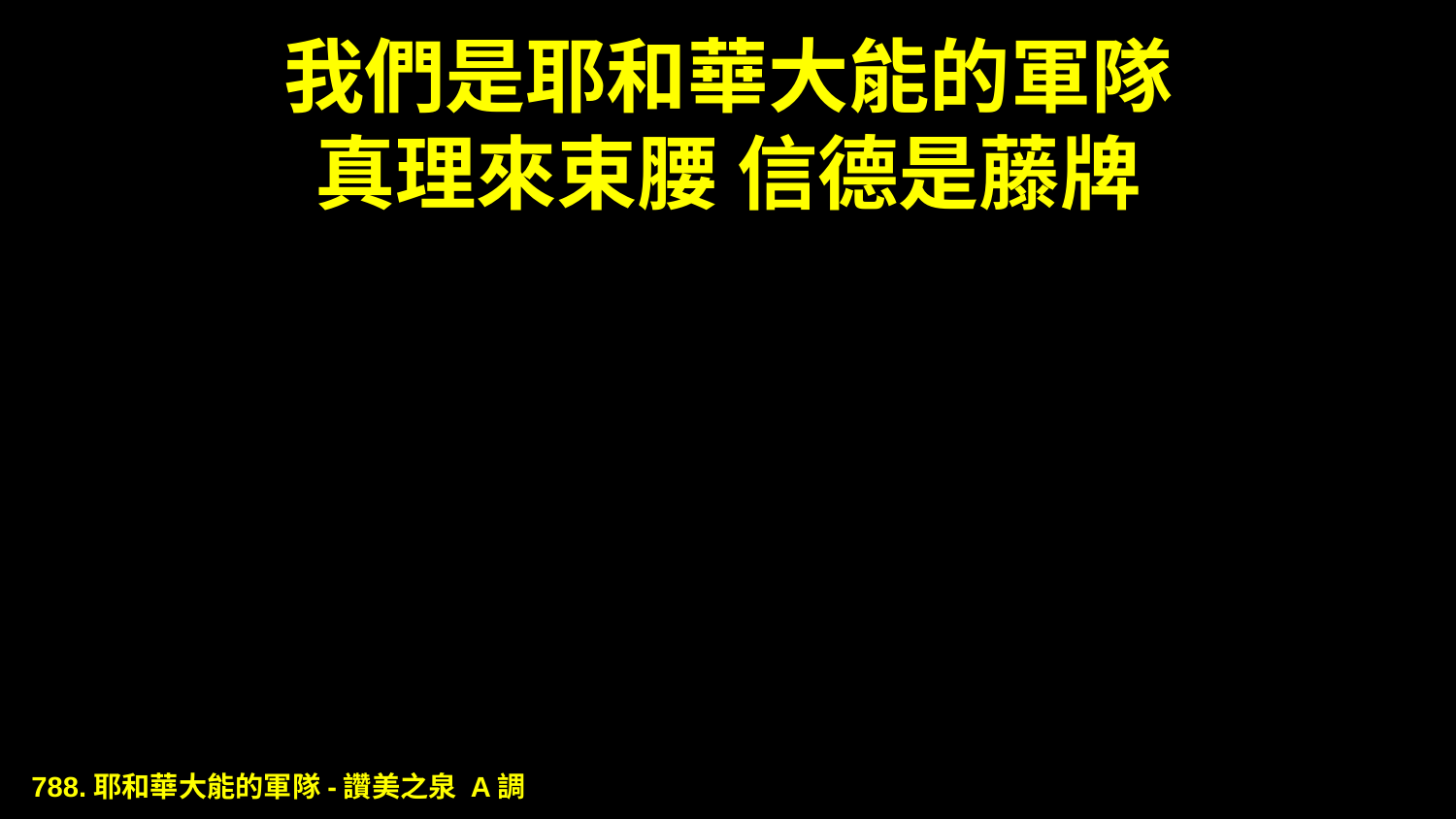

# 我們是耶和華大能的軍隊 真理來束腰 信德是藤牌
788.耶和華大能的軍隊-讚美之泉 A調